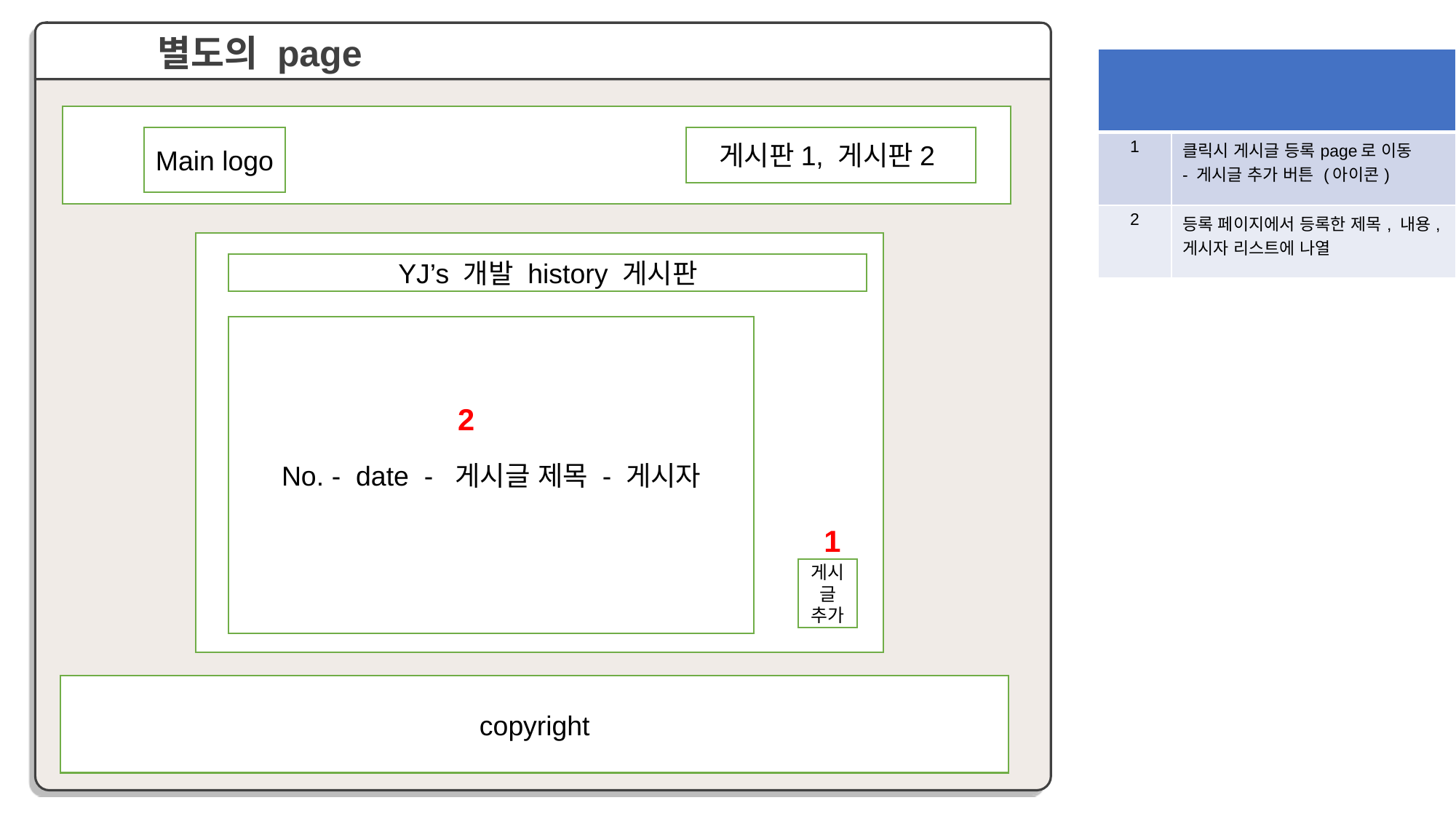

- '수정'문구 -> 아이콘 형식
별도의 page

Main logo
게시판1, 게시판2

YJ’s 개발 history 게시판
No. -  date  -  게시글 제목 - 게시자
게시글 추가
copyright
|  |  |
| --- | --- |
| 1 | 클릭시 게시글 등록page로 이동 - 게시글 추가 버튼 (아이콘) |
| 2 | 등록 페이지에서 등록한 제목, 내용, 게시자 리스트에 나열 |
2
1